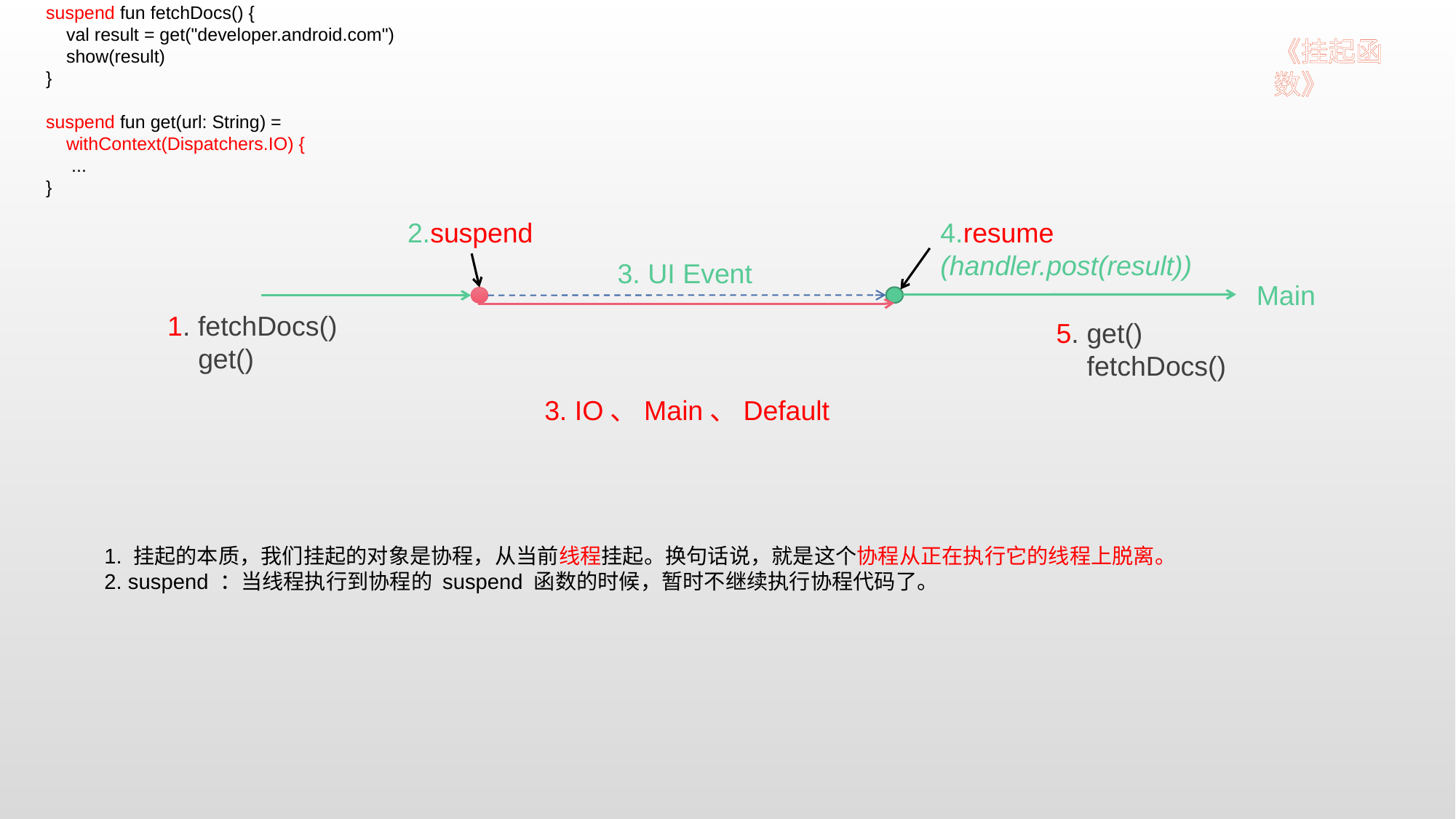

suspend fun fetchDocs() {
    val result = get("developer.android.com")
    show(result)
}

suspend fun get(url: String) =
    withContext(Dispatchers.IO) {
     ...
}
《挂起函数》
2.suspend
4.resume
(handler.post(result))
3. UI Event
Main

1. fetchDocs()
    get()

5. get()
    fetchDocs()
3. IO、Main、Default
1. 挂起的本质，我们挂起的对象是协程，从当前线程挂起。换句话说，就是这个协程从正在执行它的线程上脱离。
2. suspend ：当线程执行到协程的 suspend 函数的时候，暂时不继续执行协程代码了。